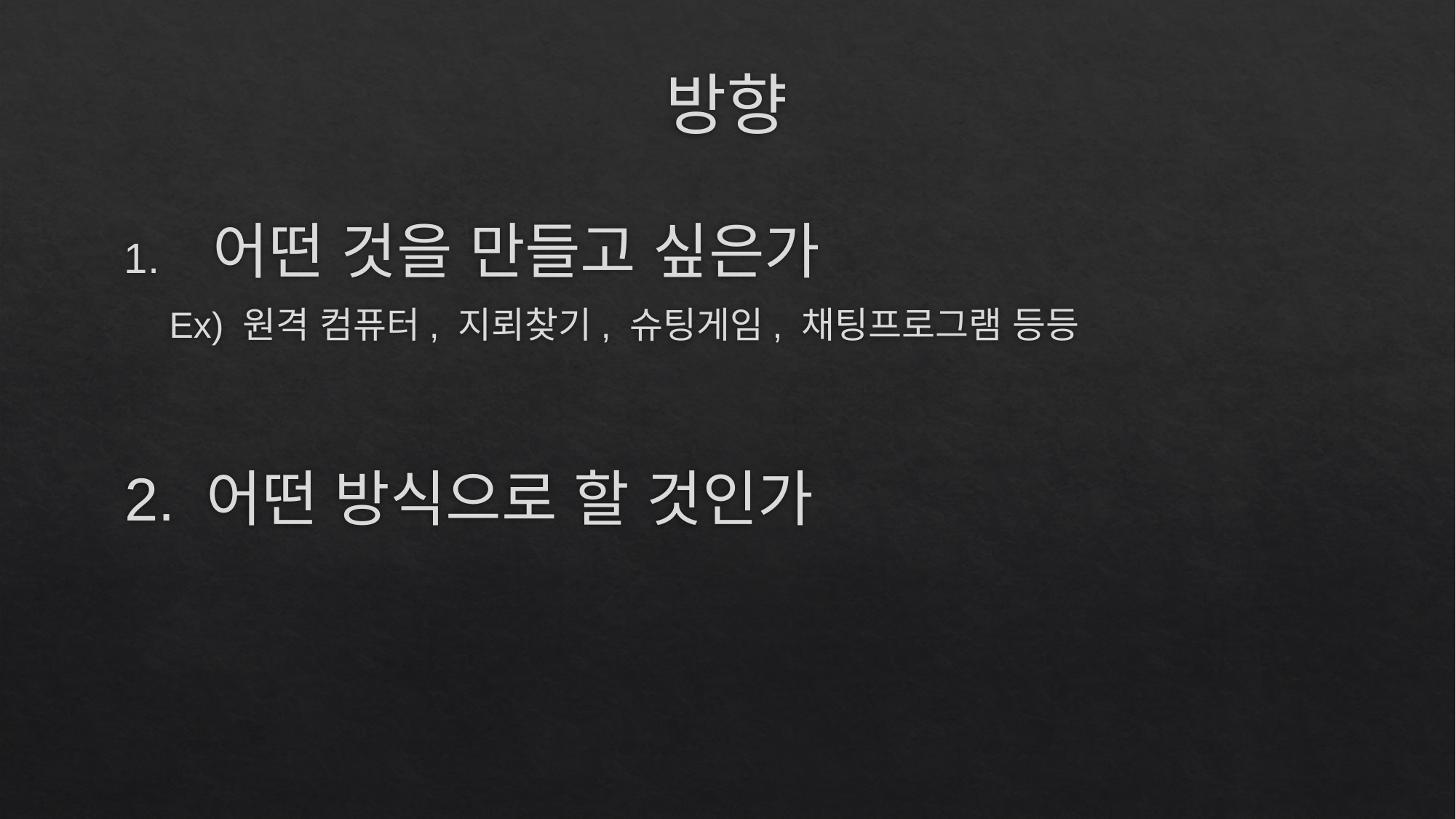

# 방향
어떤 것을 만들고 싶은가
Ex) 원격 컴퓨터, 지뢰찾기, 슈팅게임, 채팅프로그램 등등

2. 어떤 방식으로 할 것인가